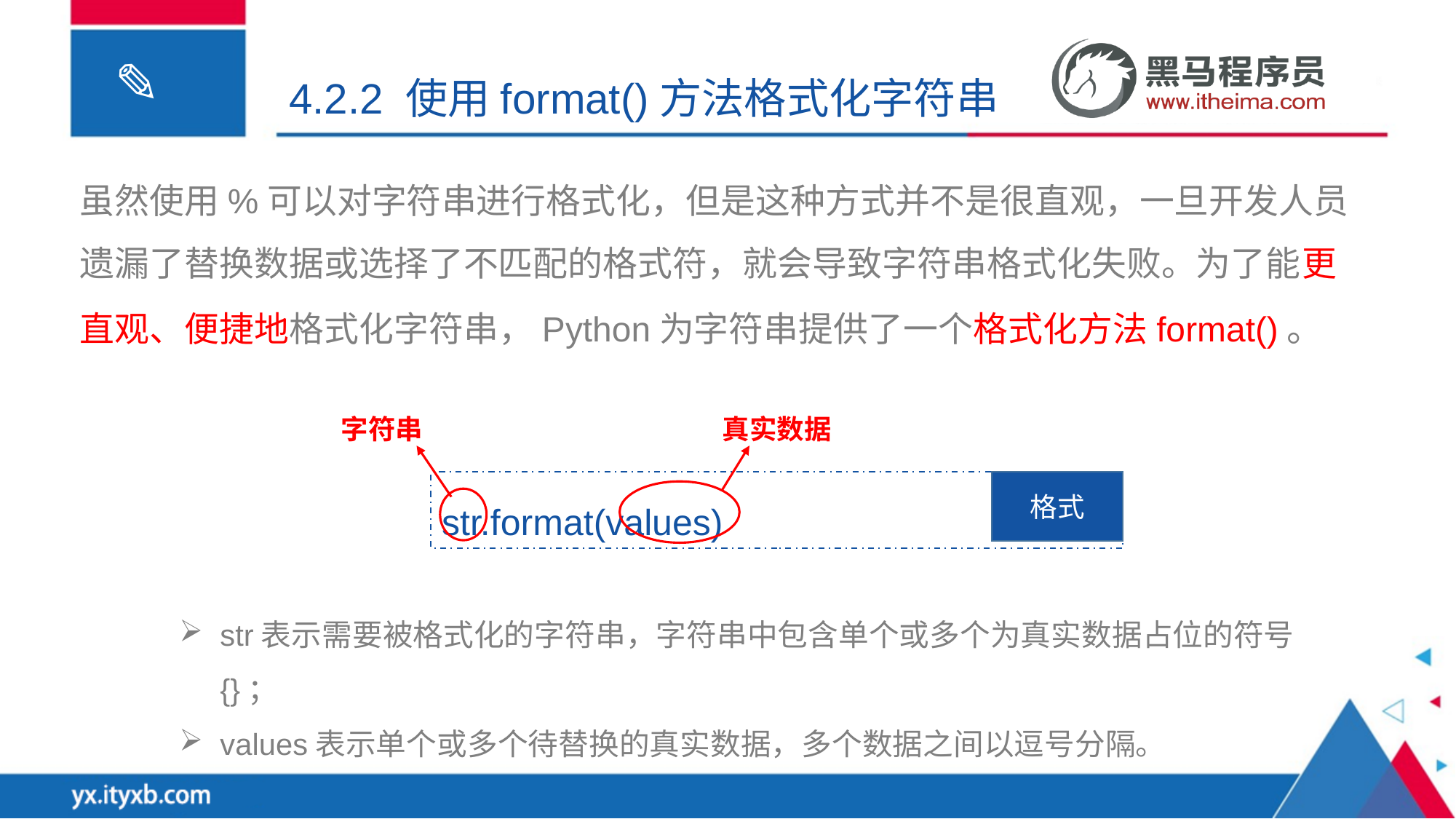

4.2.2 使用format()方法格式化字符串
虽然使用%可以对字符串进行格式化，但是这种方式并不是很直观，一旦开发人员遗漏了替换数据或选择了不匹配的格式符，就会导致字符串格式化失败。为了能更直观、便捷地格式化字符串，Python为字符串提供了一个格式化方法format()。
字符串
真实数据
str.format(values)
格式

str表示需要被格式化的字符串，字符串中包含单个或多个为真实数据占位的符号{}；
values表示单个或多个待替换的真实数据，多个数据之间以逗号分隔。